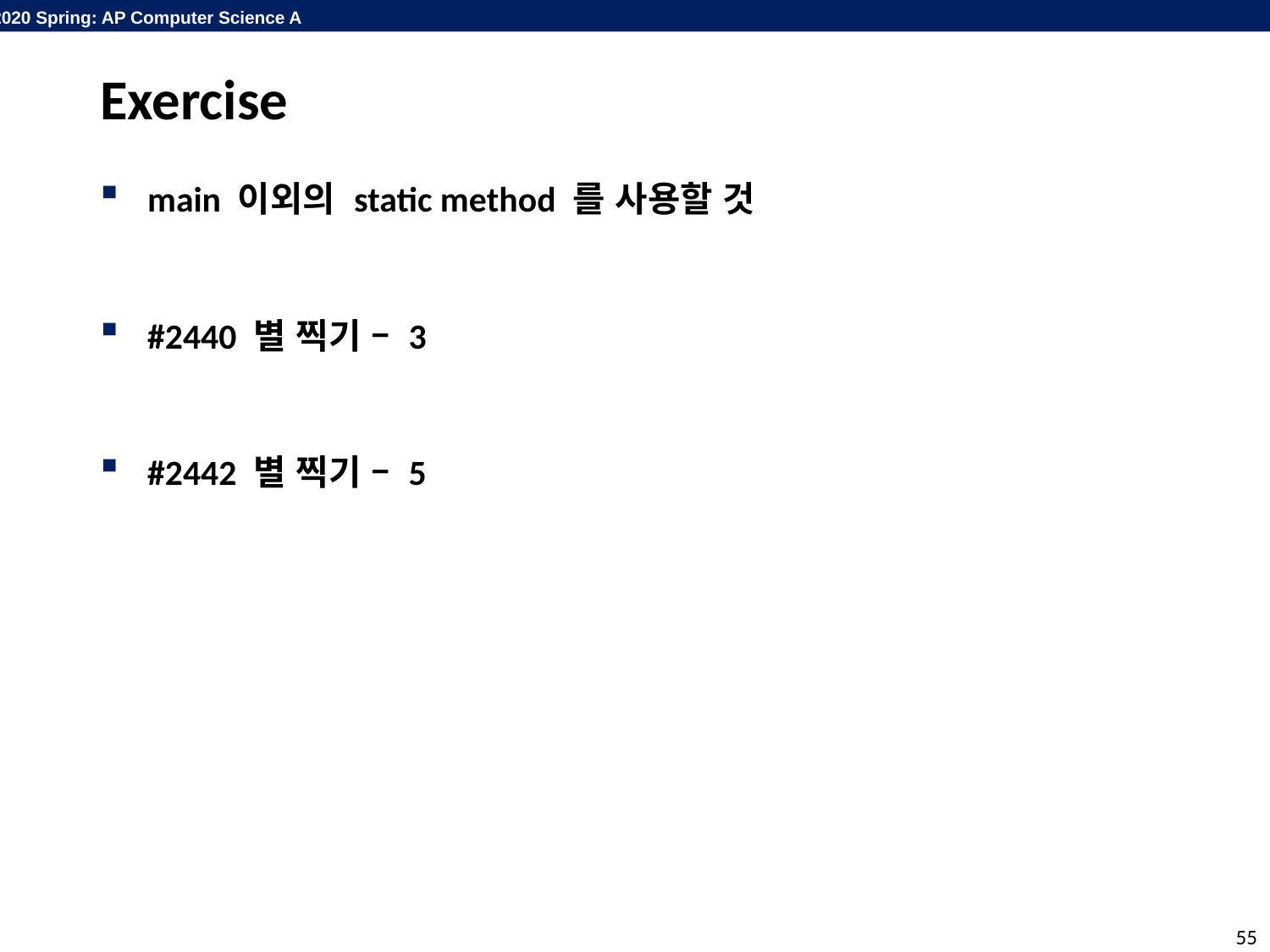

# Exercise
main 이외의 static method 를 사용할 것

#2440 별 찍기 – 3

#2442 별 찍기 – 5

55